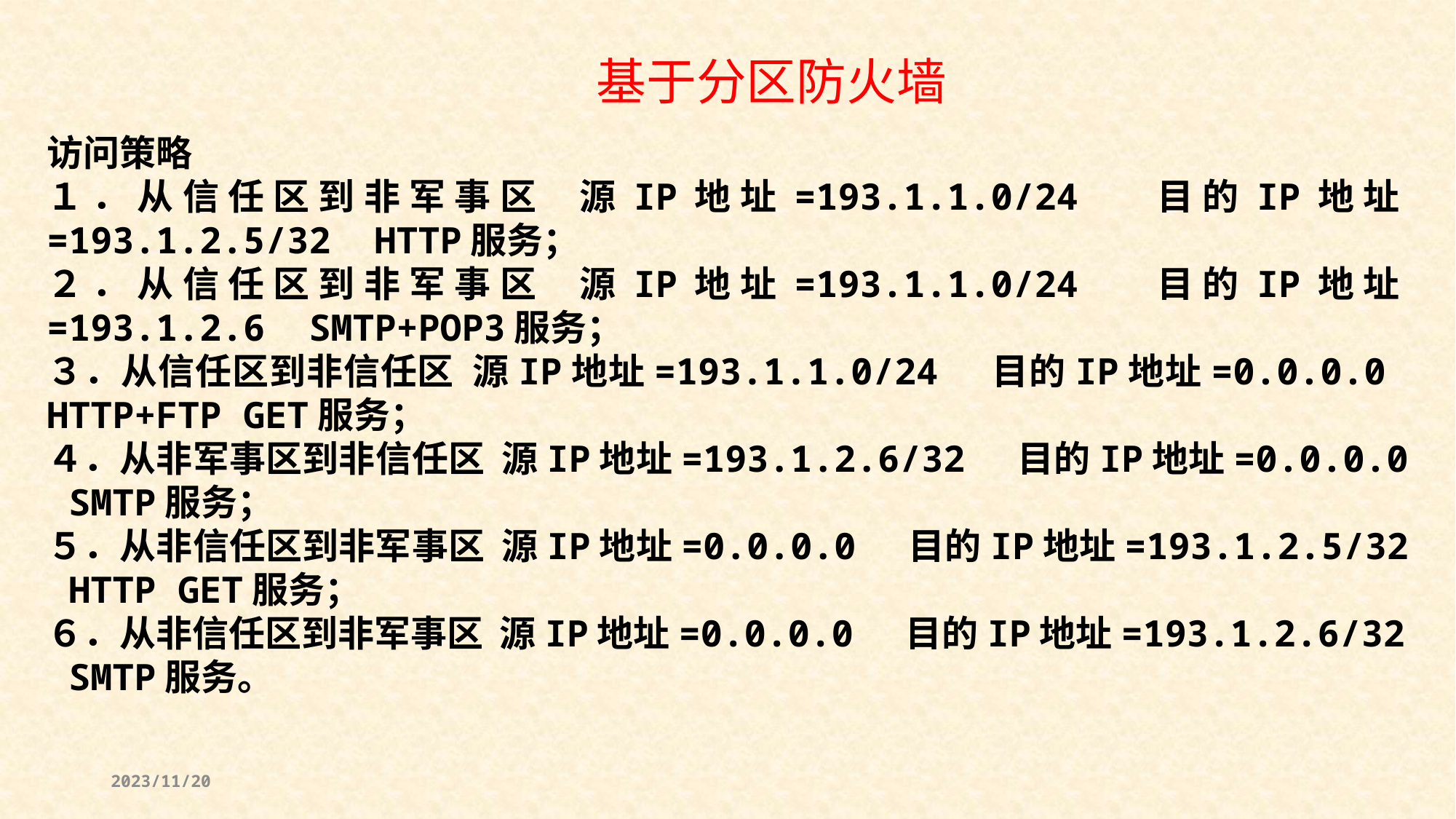

# 基于分区防火墙
访问策略
１．从信任区到非军事区  源IP地址=193.1.1.0/24  目的IP地址=193.1.2.5/32  HTTP服务；
２．从信任区到非军事区  源IP地址=193.1.1.0/24  目的IP地址=193.1.2.6  SMTP+POP3服务；
３．从信任区到非信任区  源IP地址=193.1.1.0/24  目的IP地址=0.0.0.0  HTTP+FTP GET服务；
４．从非军事区到非信任区  源IP地址=193.1.2.6/32  目的IP地址=0.0.0.0  SMTP服务；
５．从非信任区到非军事区  源IP地址=0.0.0.0  目的IP地址=193.1.2.5/32  HTTP GET服务；
６．从非信任区到非军事区  源IP地址=0.0.0.0  目的IP地址=193.1.2.6/32  SMTP服务。
2023/11/20